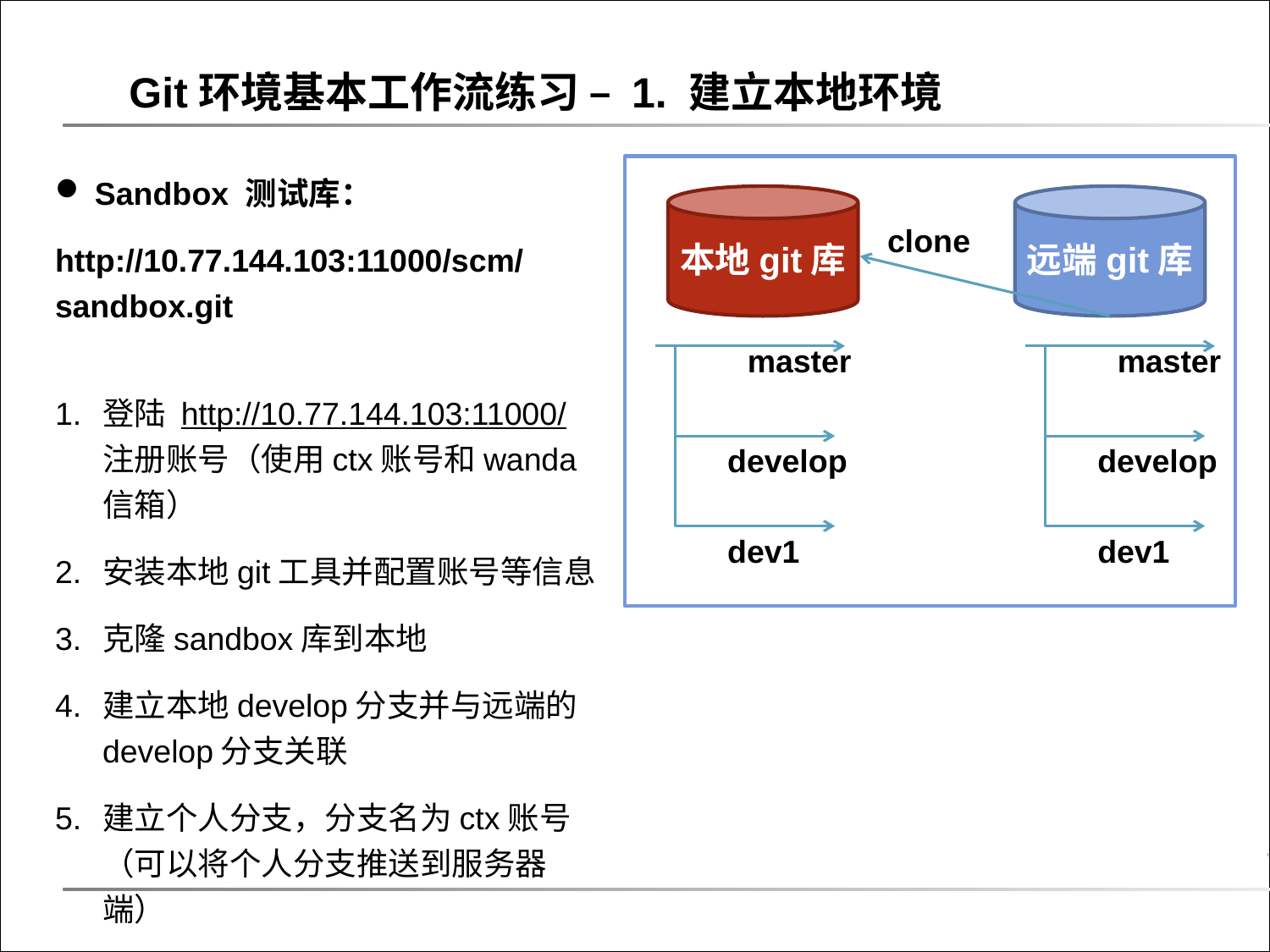

Git环境基本工作流练习 – 1. 建立本地环境

Sandbox 测试库：
http://10.77.144.103:11000/scm/sandbox.git
本地git库
远端git库
clone
master
master
登陆 http://10.77.144.103:11000/ 注册账号（使用ctx账号和wanda信箱）
安装本地git工具并配置账号等信息
克隆sandbox库到本地
建立本地develop分支并与远端的develop分支关联
建立个人分支，分支名为ctx账号 （可以将个人分支推送到服务器端）

develop
develop
dev1
dev1